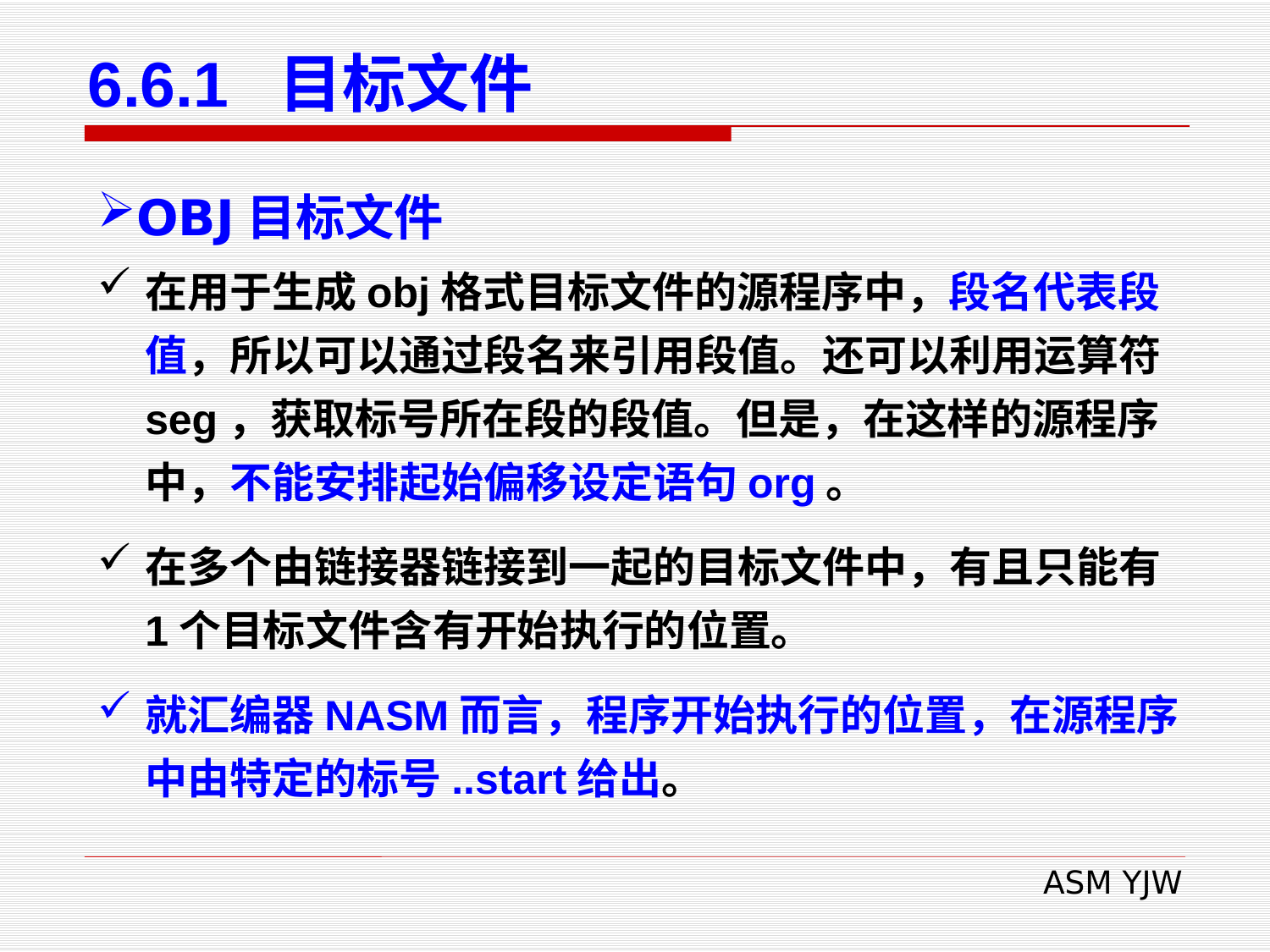

# 6.6.1  目标文件
OBJ目标文件
在用于生成obj格式目标文件的源程序中，段名代表段值，所以可以通过段名来引用段值。还可以利用运算符seg，获取标号所在段的段值。但是，在这样的源程序中，不能安排起始偏移设定语句org。
在多个由链接器链接到一起的目标文件中，有且只能有1个目标文件含有开始执行的位置。
就汇编器NASM而言，程序开始执行的位置，在源程序中由特定的标号..start给出。